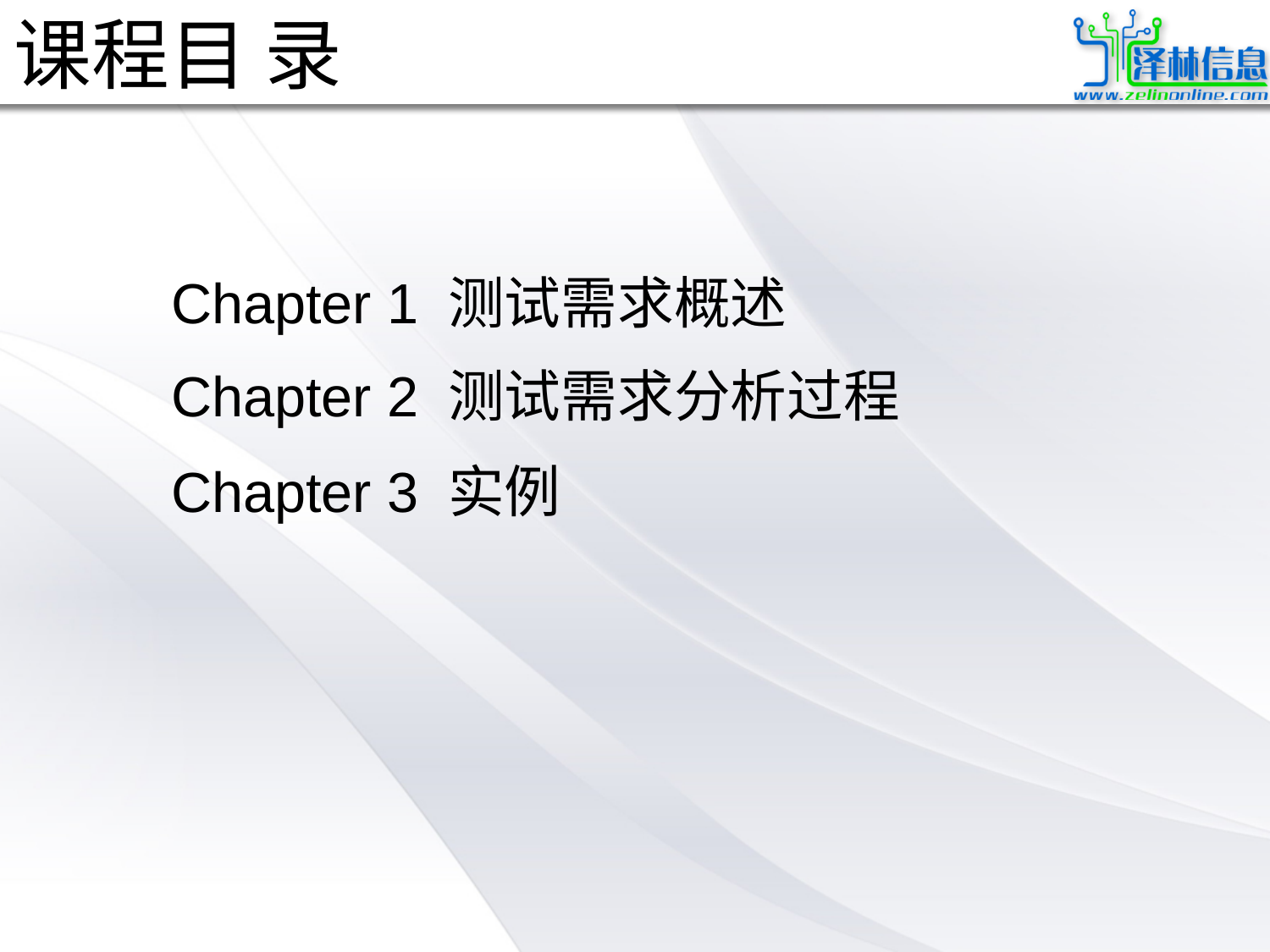

课程目 录
Chapter 1 测试需求概述
Chapter 2 测试需求分析过程
Chapter 3 实例